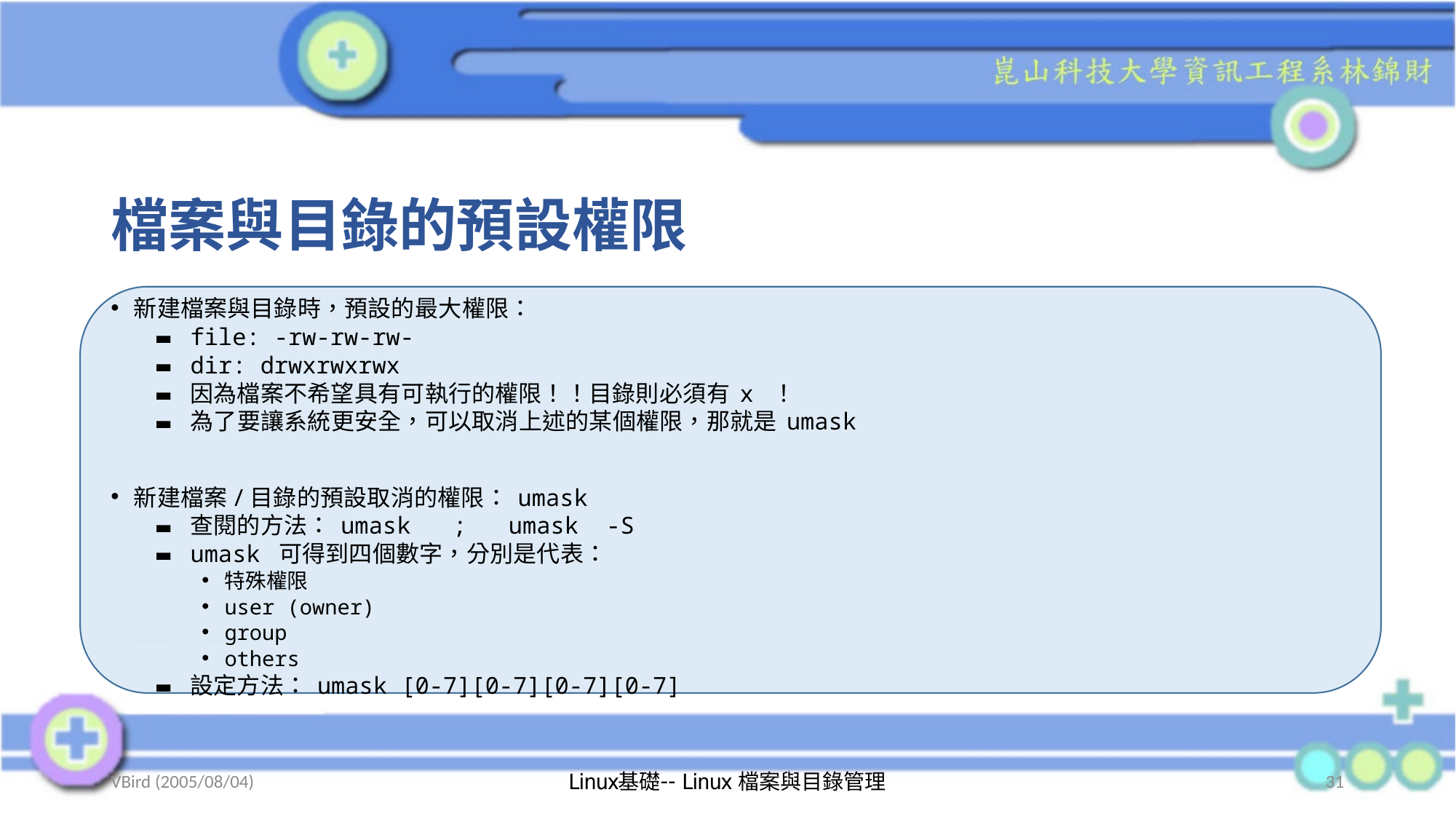

# 檔案與目錄的預設權限

新建檔案與目錄時，預設的最大權限：
file: -rw-rw-rw-
dir: drwxrwxrwx
因為檔案不希望具有可執行的權限！！目錄則必須有 x ！
為了要讓系統更安全，可以取消上述的某個權限，那就是 umask

新建檔案/目錄的預設取消的權限： umask
查閱的方法： umask   ;   umask  -S
umask 可得到四個數字，分別是代表：
特殊權限
user (owner)
group
others
設定方法： umask [0-7][0-7][0-7][0-7]
VBird (2005/08/04)
Linux基礎-- Linux 檔案與目錄管理
31